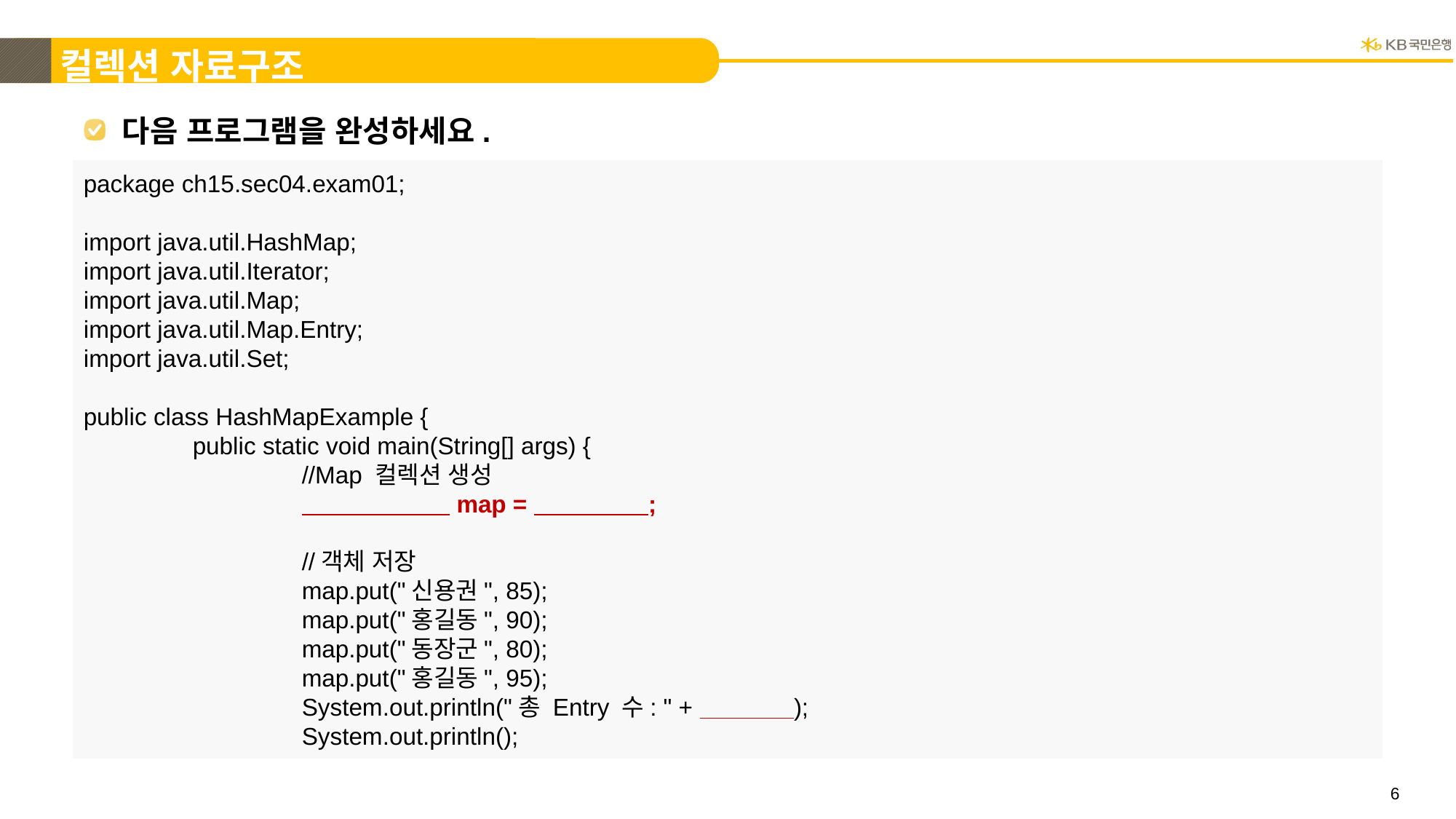

컬렉션 자료구조
# 다음 프로그램을 완성하세요.
package ch15.sec04.exam01;

import java.util.HashMap;
import java.util.Iterator;
import java.util.Map;
import java.util.Map.Entry;
import java.util.Set;

public class HashMapExample {
	public static void main(String[] args) {
		//Map 컬렉션 생성
		                       map =                  ;

		//객체 저장
		map.put("신용권", 85);
		map.put("홍길동", 90);
		map.put("동장군", 80);
		map.put("홍길동", 95);
		System.out.println("총 Entry 수: " +               );
		System.out.println();